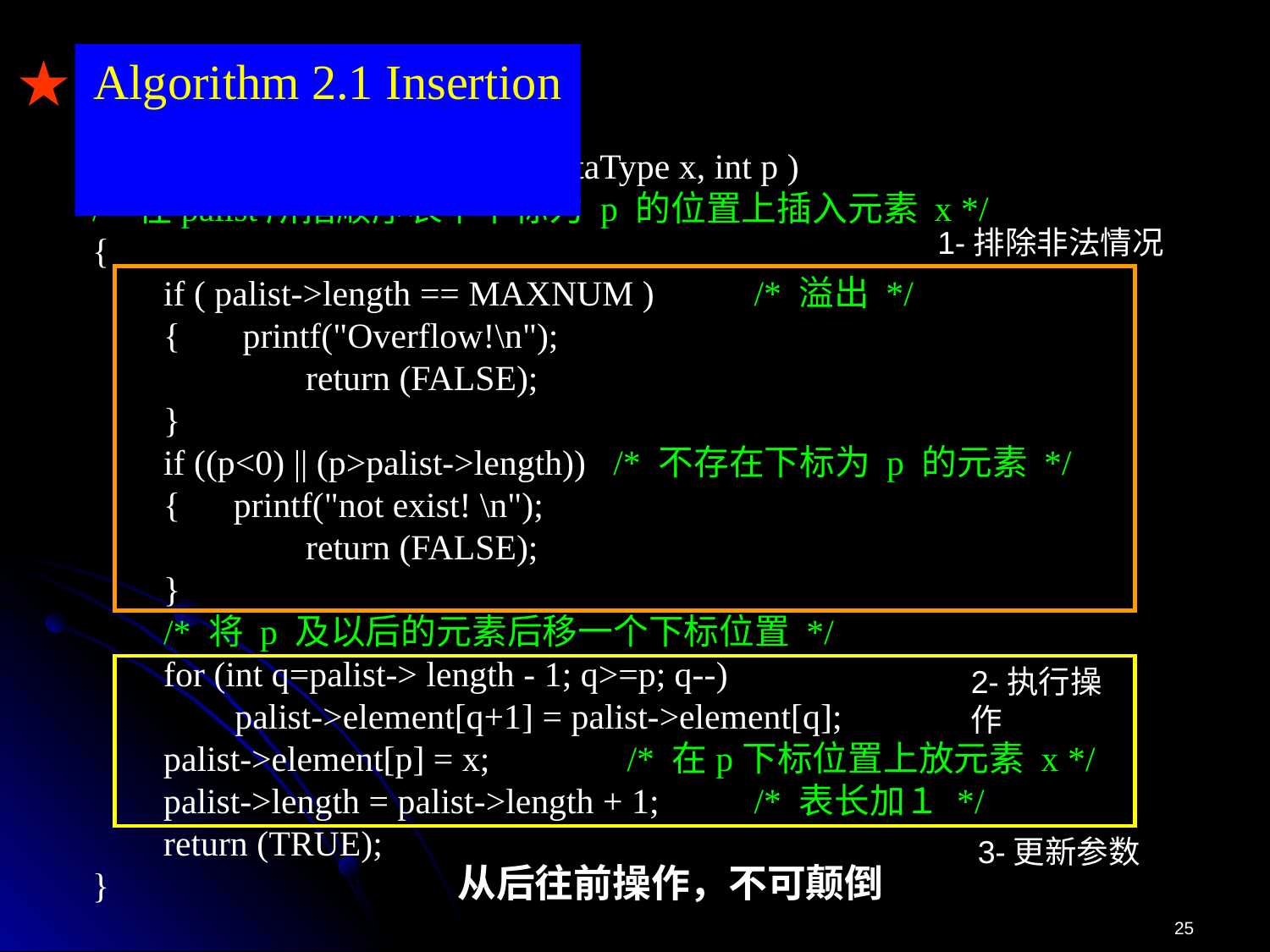

★
# Algorithm 2.1 Insertion
int insert_seq( PSeqList palist, DataType x, int p )
/* 在palist所指顺序表中下标为 p 的位置上插入元素 x */
{
        if ( palist->length == MAXNUM )	   /* 溢出 */
        {       printf("Overflow!\n");
                        return (FALSE);
        }
        if ((p<0) || (p>palist->length))   /* 不存在下标为 p 的元素 */
        {      printf("not exist! \n");
                        return (FALSE);
        }
        /* 将 p 及以后的元素后移一个下标位置 */
        for (int q=palist-> length - 1; q>=p; q--)
                palist->element[q+1] = palist->element[q];
        palist->element[p] = x;	   /* 在p下标位置上放元素 x */
        palist->length = palist->length + 1;	   /* 表长加１ */
        return (TRUE);
}
1-排除非法情况

2-执行操作
3-更新参数
从后往前操作，不可颠倒

25